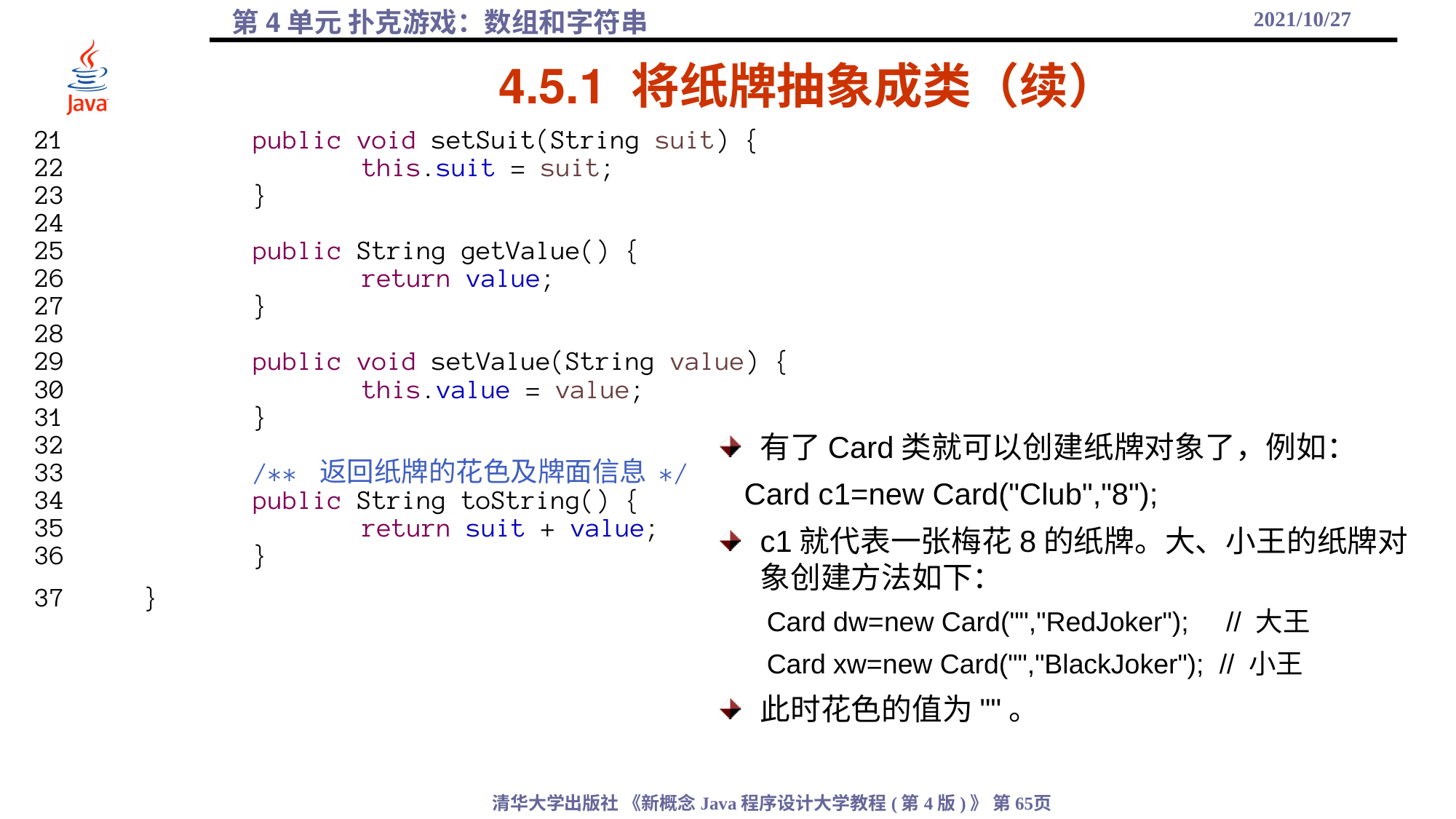

2021/10/27
# 4.5.1 将纸牌抽象成类（续）
21		public void setSuit(String suit) {
22			this.suit = suit;
23		}
24
25		public String getValue() {
26			return value;
27		}
28
29		public void setValue(String value) {
30			this.value = value;
31		}
32
33		/** 返回纸牌的花色及牌面信息 */
34		public String toString() {
35			return suit + value;
36		}
37	}
有了Card类就可以创建纸牌对象了，例如：
   Card c1=new Card("Club","8");
c1就代表一张梅花8的纸牌。大、小王的纸牌对象创建方法如下：
Card dw=new Card("","RedJoker");	   // 大王
Card xw=new Card("","BlackJoker");  // 小王
此时花色的值为""。